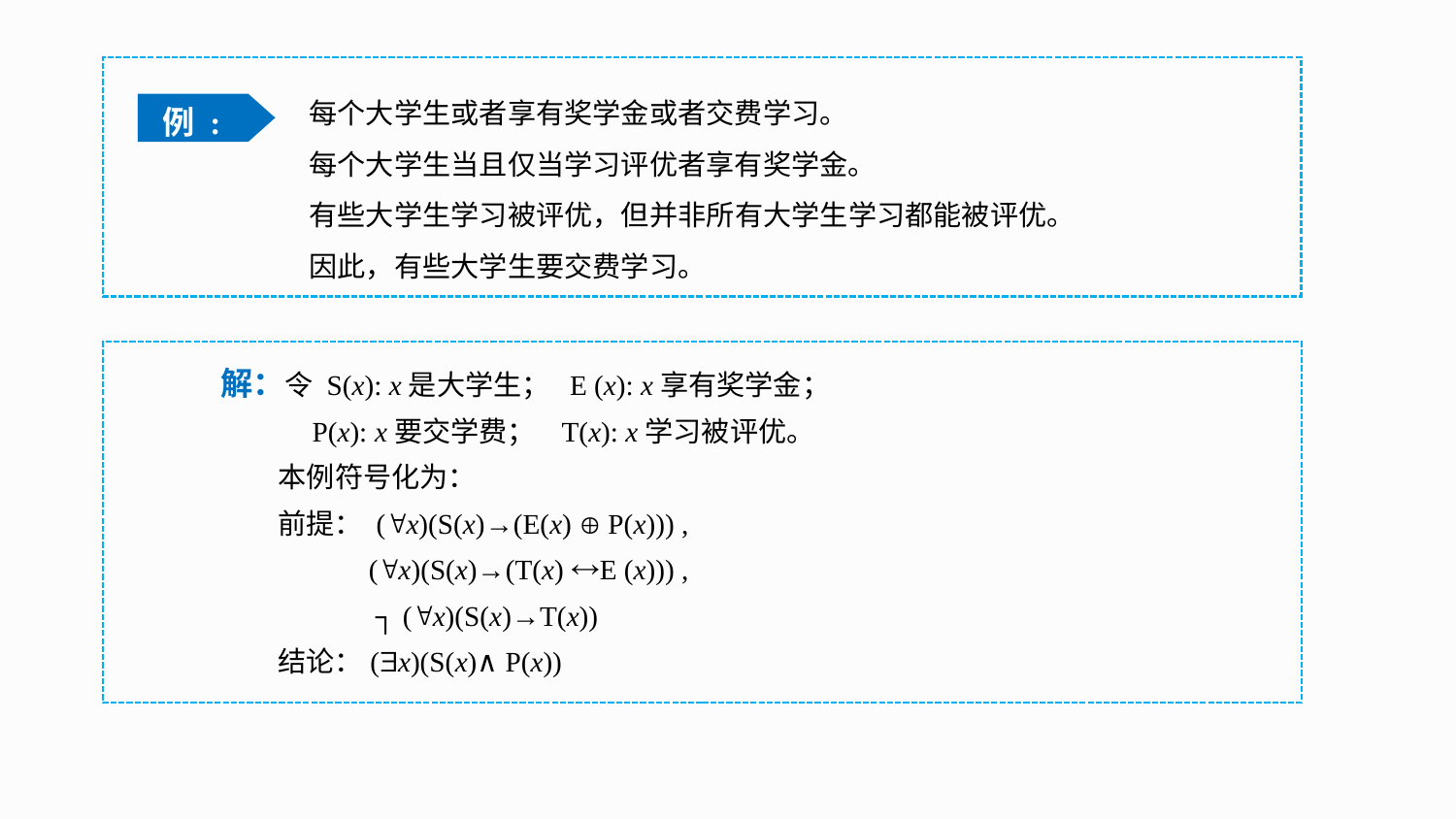

每个大学生或者享有奖学金或者交费学习。
  每个大学生当且仅当学习评优者享有奖学金。
  有些大学生学习被评优，但并非所有大学生学习都能被评优。
  因此，有些大学生要交费学习。
例 :

解：令 S(x): x是大学生；  E (x): x享有奖学金；
             P(x): x要交学费；   T(x): x学习被评优。
        本例符号化为：
        前提： (∀x)(S(x)→(E(x) ⊕ P(x))) ,
                     (∀x)(S(x)→(T(x) ↔E (x))) ,
                      ┐ (∀x)(S(x)→T(x))
        结论：(∃x)(S(x)∧P(x))